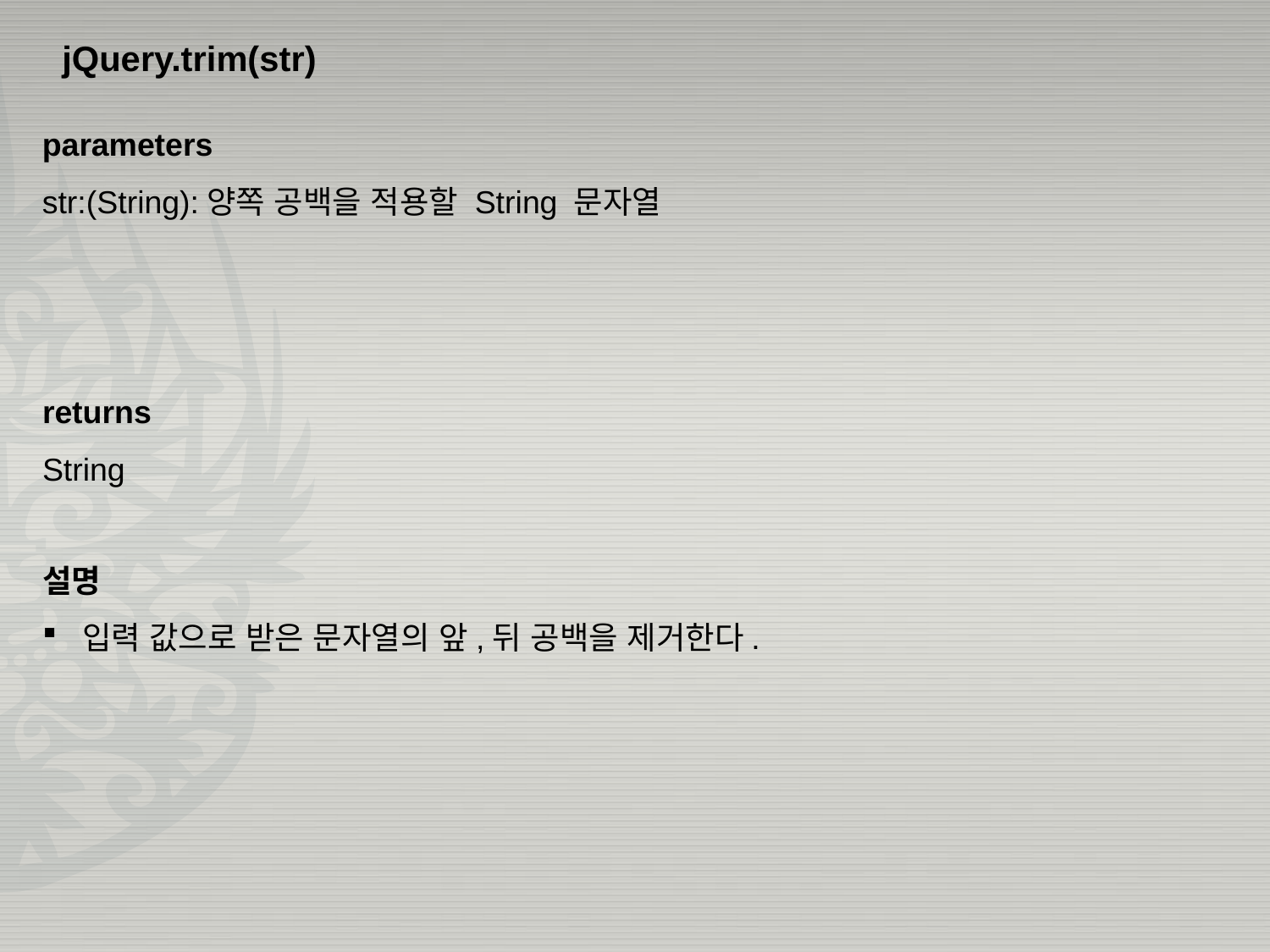

jQuery.trim(str)
parameters
str:(String):양쪽 공백을 적용할 String 문자열
returns
String
설명
  입력 값으로 받은 문자열의 앞,뒤 공백을 제거한다.